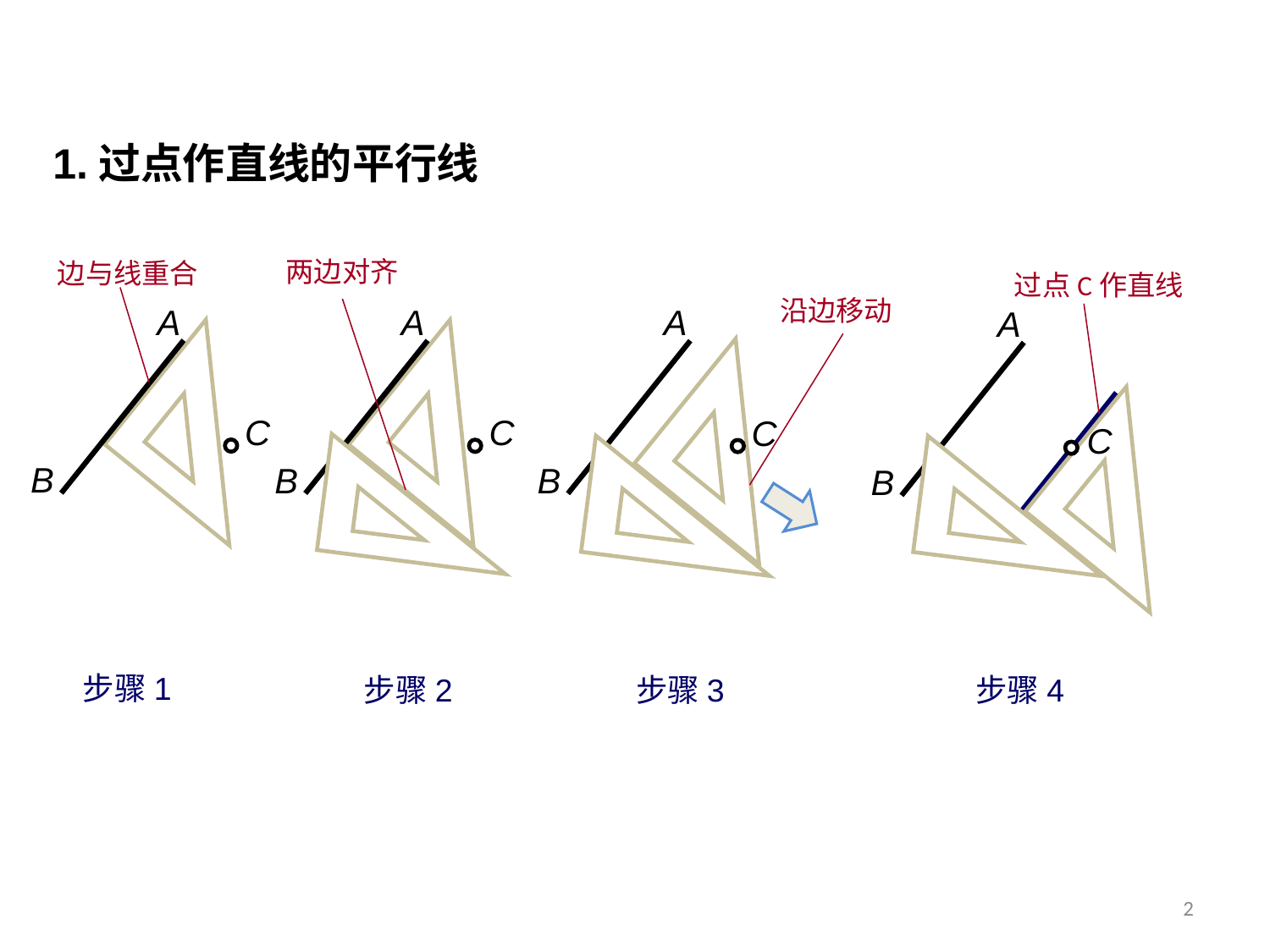

1.过点作直线的平行线
两边对齐

边与线重合

过点C作直线

沿边移动

A

C

B
A

C

B

A

C

B

A

C

B

步骤1
步骤2
步骤3
步骤4
2